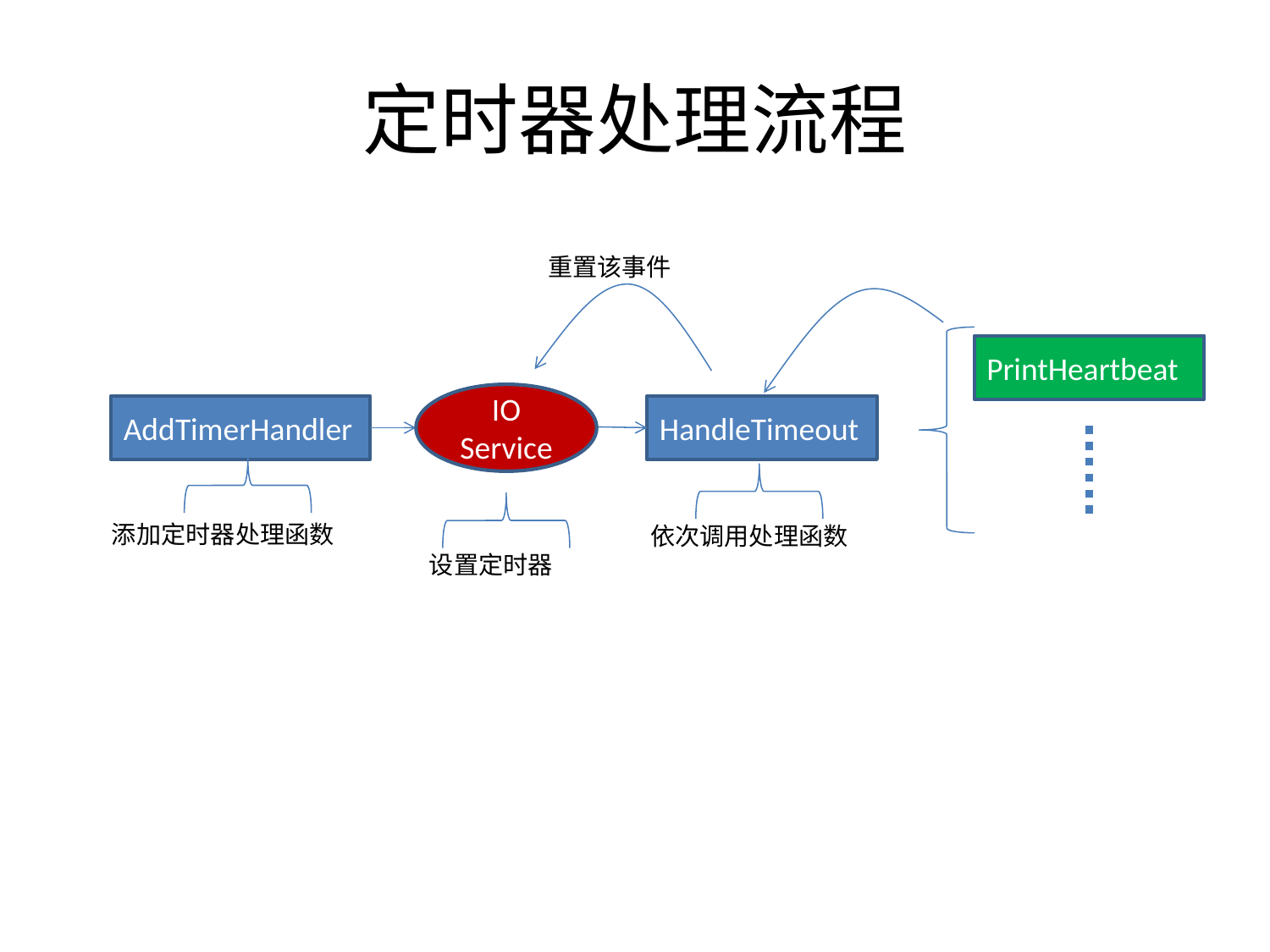

# 定时器处理流程
重置该事件

PrintHeartbeat
IO
Service
AddTimerHandler
HandleTimeout

添加定时器处理函数
依次调用处理函数
设置定时器